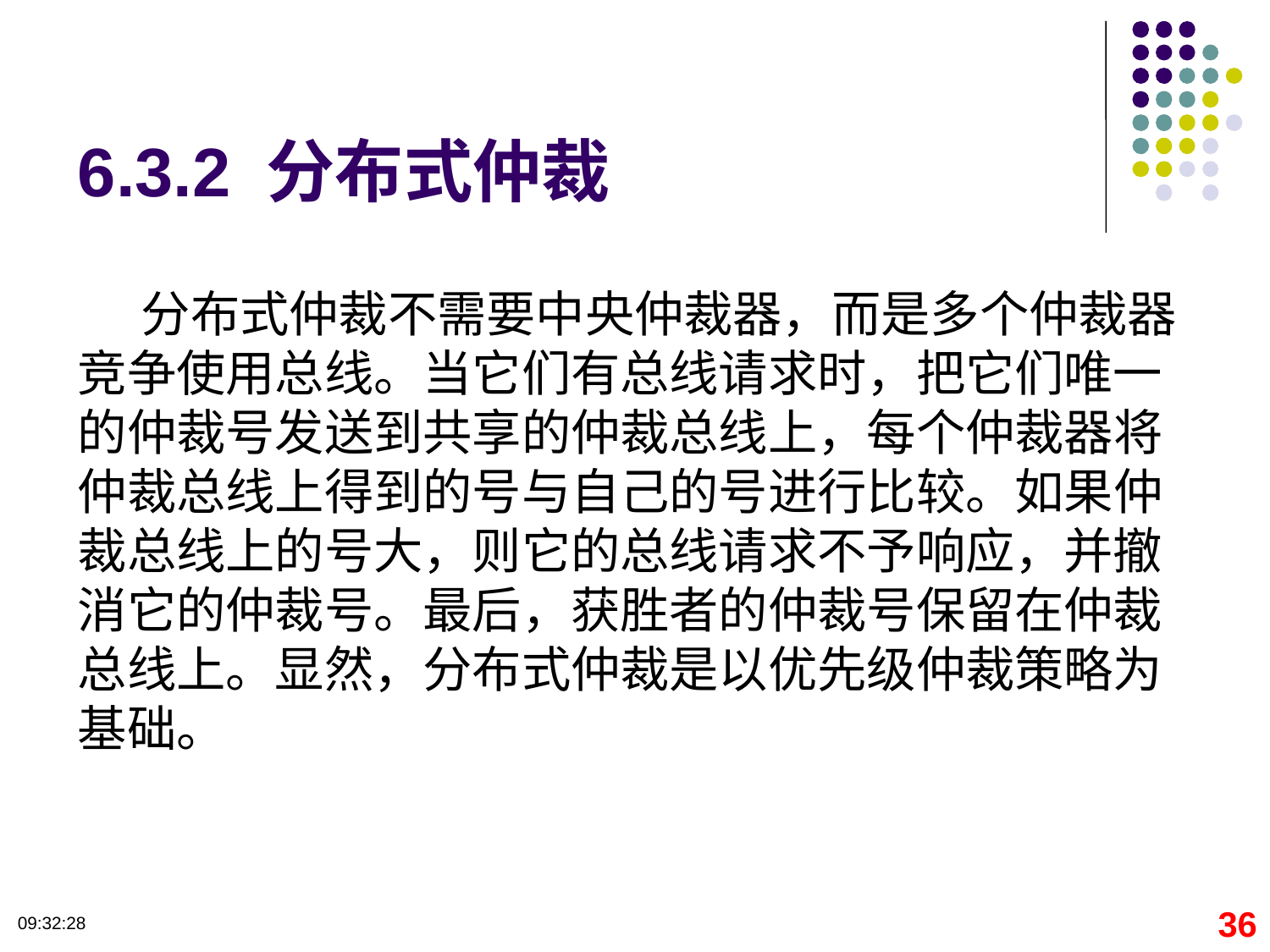

# 6.3.2 分布式仲裁
分布式仲裁不需要中央仲裁器，而是多个仲裁器竞争使用总线。当它们有总线请求时，把它们唯一的仲裁号发送到共享的仲裁总线上，每个仲裁器将仲裁总线上得到的号与自己的号进行比较。如果仲裁总线上的号大，则它的总线请求不予响应，并撤消它的仲裁号。最后，获胜者的仲裁号保留在仲裁总线上。显然，分布式仲裁是以优先级仲裁策略为基础。
36
09:32:28